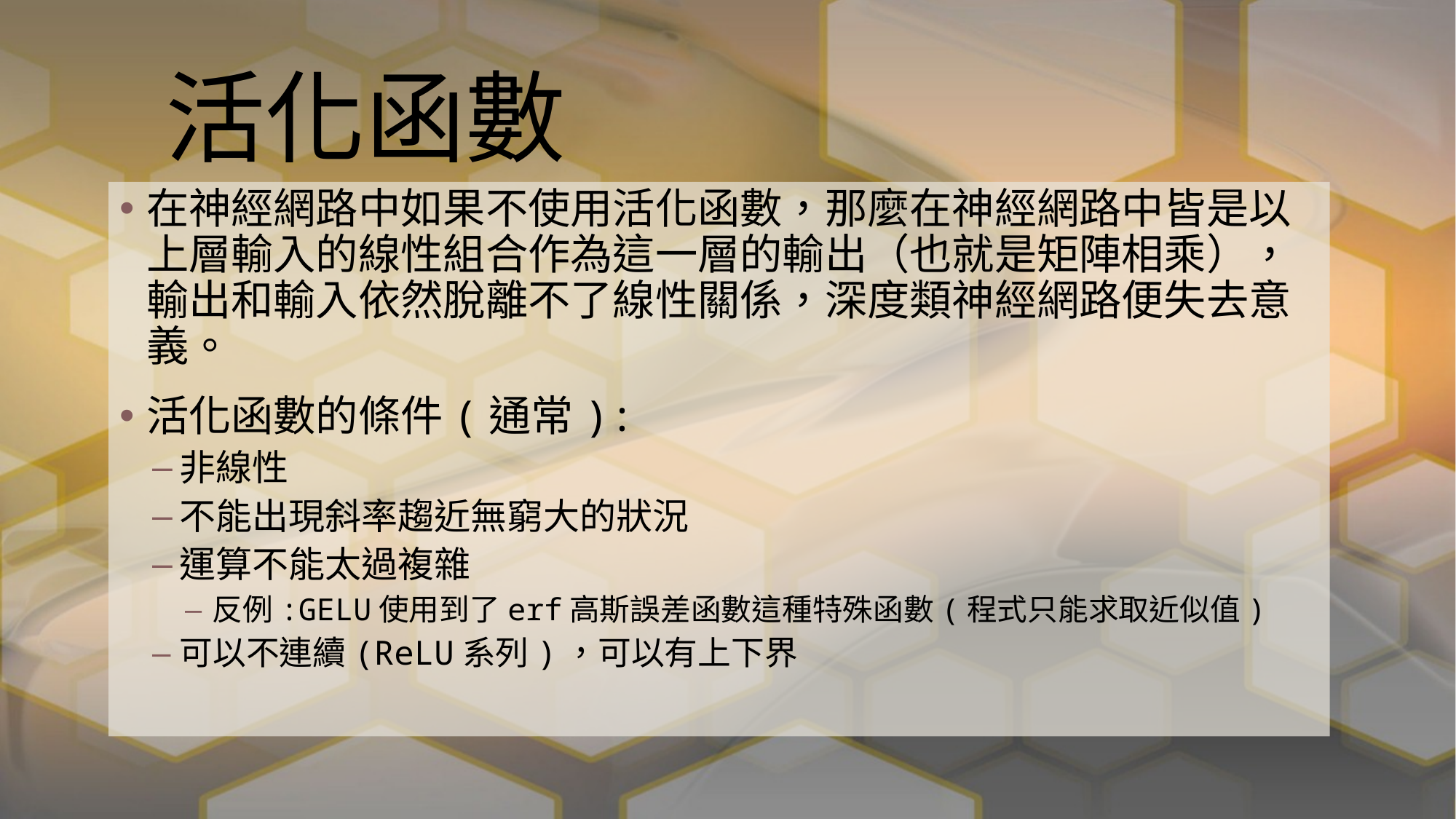

# 活化函數
在神經網路中如果不使用活化函數，那麼在神經網路中皆是以上層輸入的線性組合作為這一層的輸出（也就是矩陣相乘），輸出和輸入依然脫離不了線性關係，深度類神經網路便失去意義。
活化函數的條件(通常):
非線性
不能出現斜率趨近無窮大的狀況
運算不能太過複雜
反例:GELU使用到了erf高斯誤差函數這種特殊函數(程式只能求取近似值)
可以不連續(ReLU系列)，可以有上下界